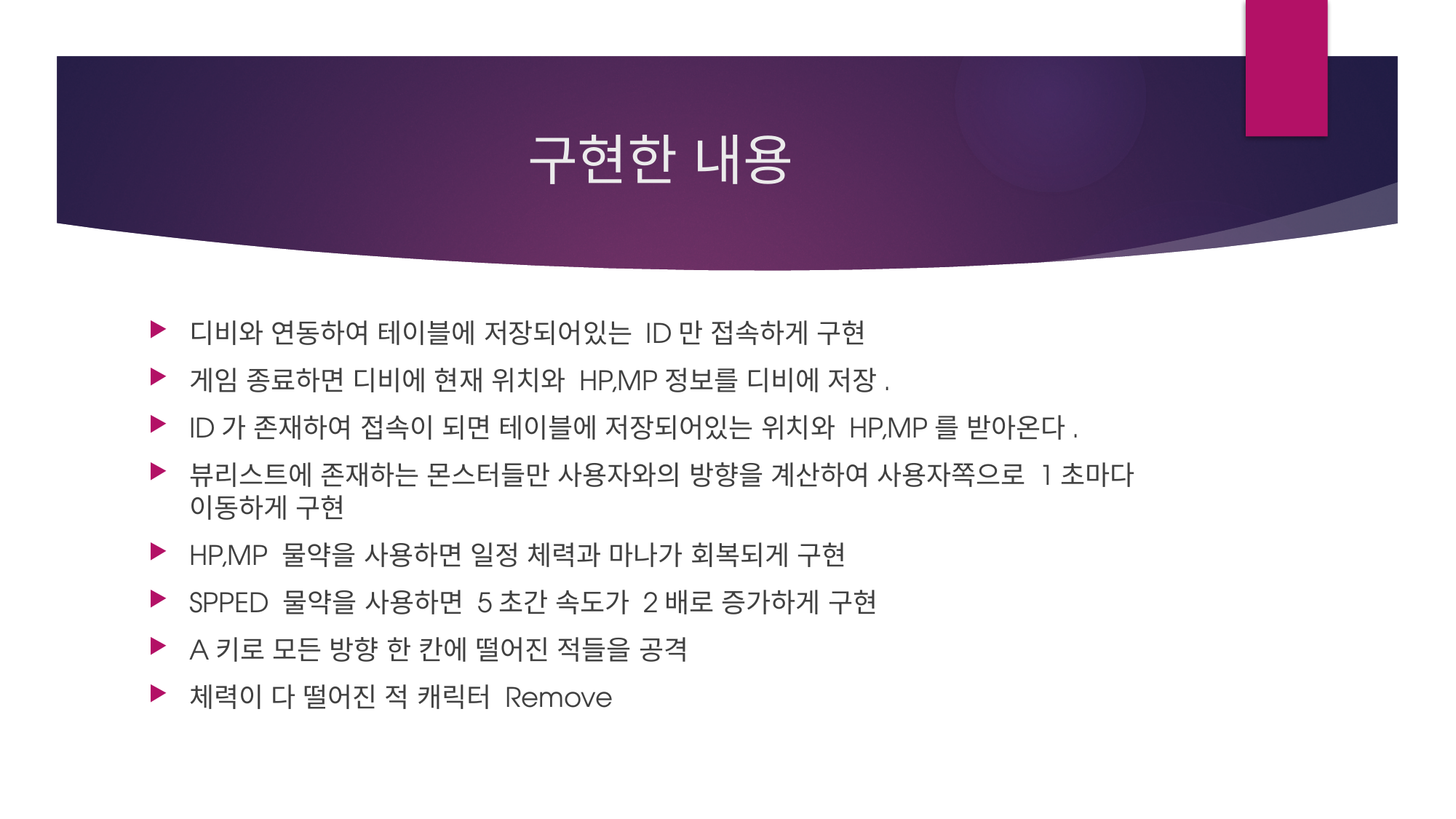

# 구현한 내용
디비와 연동하여 테이블에 저장되어있는 ID만 접속하게 구현
게임 종료하면 디비에 현재 위치와 HP,MP정보를 디비에 저장.
ID가 존재하여 접속이 되면 테이블에 저장되어있는 위치와 HP,MP를 받아온다.
뷰리스트에 존재하는 몬스터들만 사용자와의 방향을 계산하여 사용자쪽으로 1초마다 이동하게 구현
HP,MP 물약을 사용하면 일정 체력과 마나가 회복되게 구현
SPPED 물약을 사용하면 5초간 속도가 2배로 증가하게 구현
A키로 모든 방향 한 칸에 떨어진 적들을 공격
체력이 다 떨어진 적 캐릭터 Remove